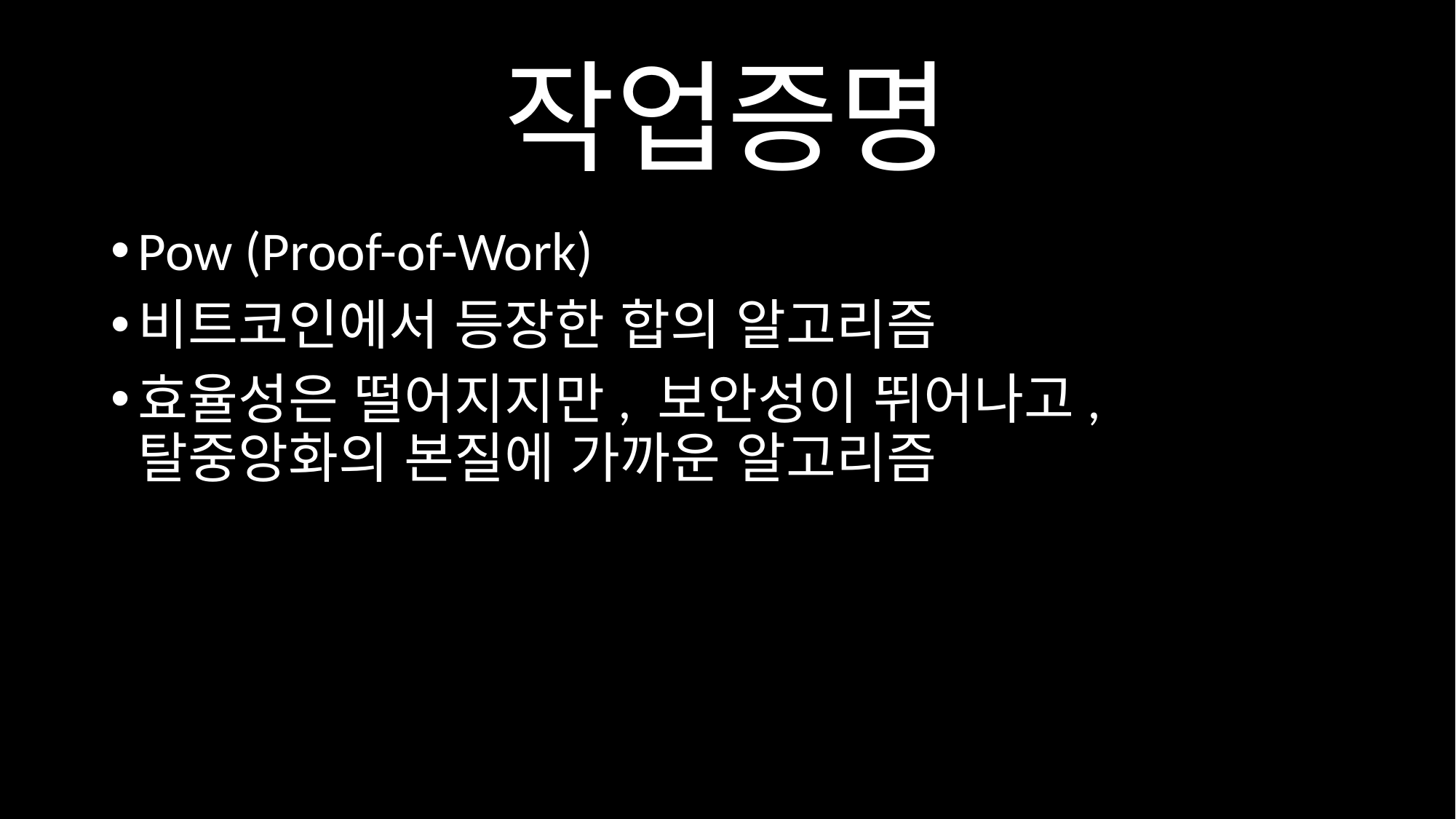

# 작업증명
Pow (Proof-of-Work)
비트코인에서 등장한 합의 알고리즘
효율성은 떨어지지만, 보안성이 뛰어나고, 탈중앙화의 본질에 가까운 알고리즘